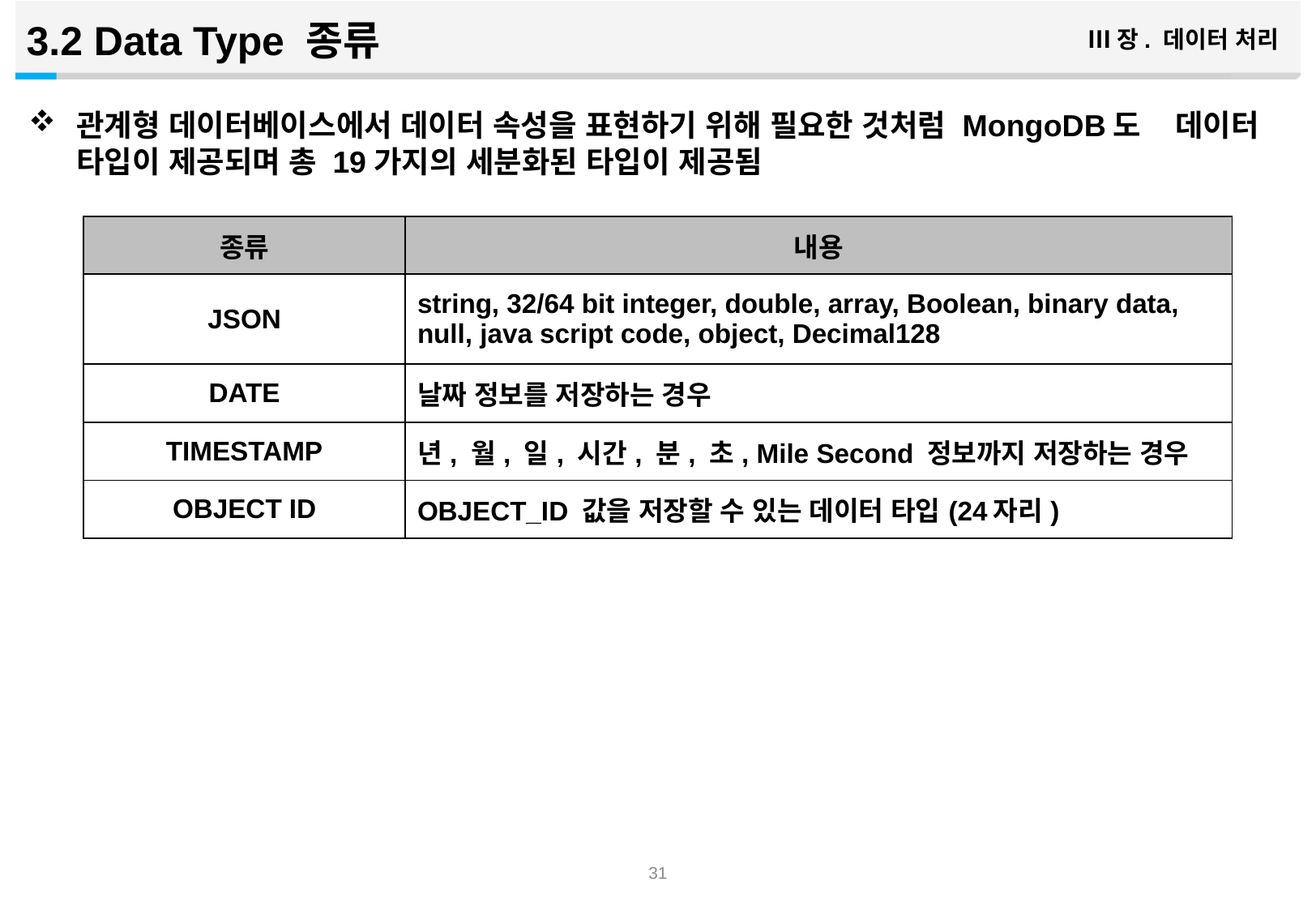

3.2 Data Type 종류
Ⅲ장. 데이터 처리
관계형 데이터베이스에서 데이터 속성을 표현하기 위해 필요한 것처럼 MongoDB도    데이터 타입이 제공되며 총 19가지의 세분화된 타입이 제공됨

| 종류 | 내용 |
| --- | --- |
| JSON | string, 32/64 bit integer, double, array, Boolean, binary data, null, java script code, object, Decimal128 |
| DATE | 날짜 정보를 저장하는 경우 |
| TIMESTAMP | 년, 월, 일, 시간, 분, 초, Mile Second 정보까지 저장하는 경우 |
| OBJECT ID | OBJECT\_ID 값을 저장할 수 있는 데이터 타입(24자리) |
31